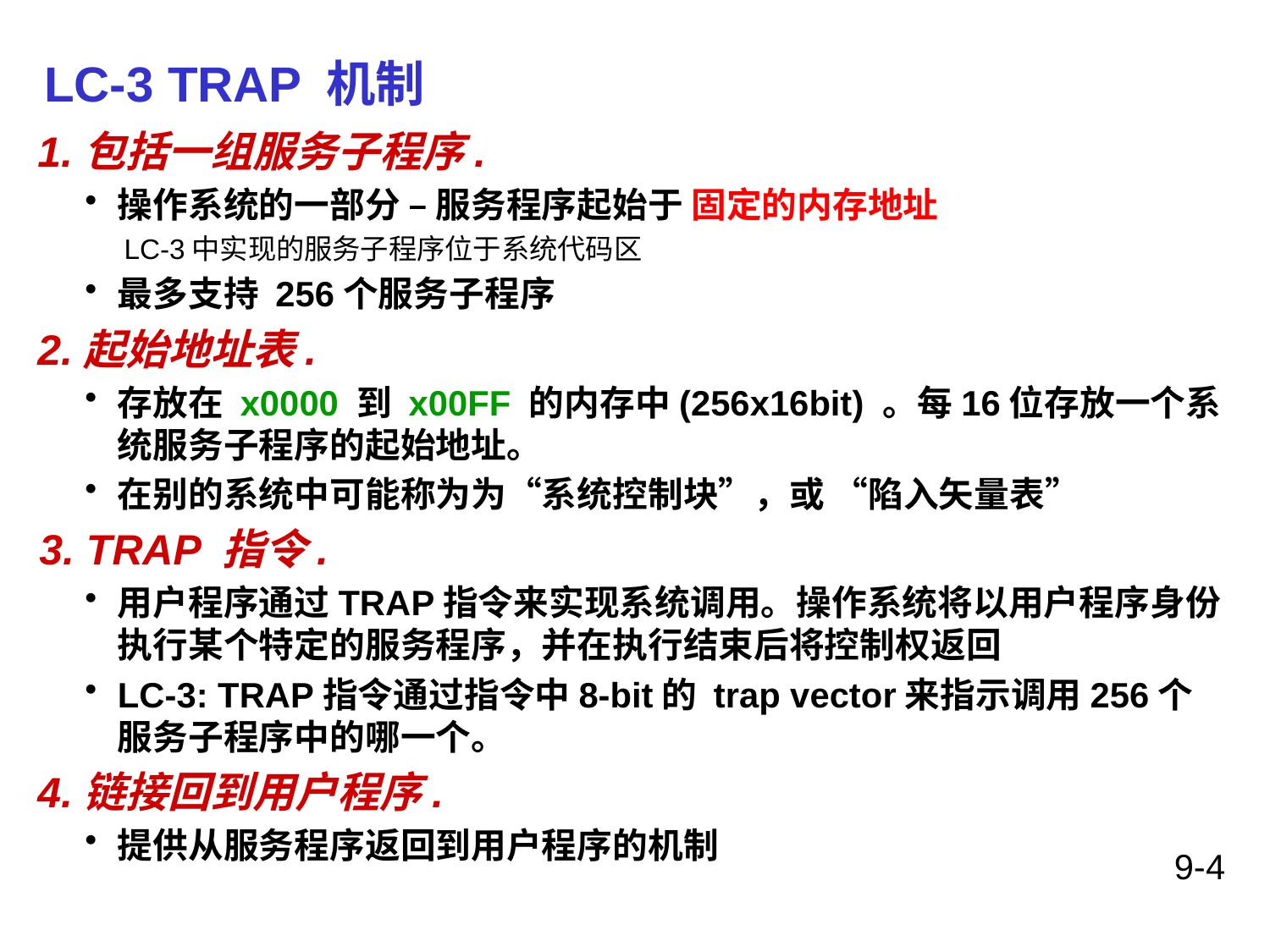

# LC-3 TRAP 机制
1.包括一组服务子程序.
操作系统的一部分 – 服务程序起始于 固定的内存地址
     LC-3中实现的服务子程序位于系统代码区
最多支持 256个服务子程序
2.起始地址表.
存放在 x0000 到 x00FF 的内存中(256x16bit) 。每16位存放一个系统服务子程序的起始地址。
在别的系统中可能称为为“系统控制块”，或 “陷入矢量表”
3. TRAP 指令.
用户程序通过TRAP指令来实现系统调用。操作系统将以用户程序身份执行某个特定的服务程序，并在执行结束后将控制权返回
LC-3: TRAP指令通过指令中8-bit的 trap vector来指示调用256个服务子程序中的哪一个。
4.链接回到用户程序.
提供从服务程序返回到用户程序的机制
9-4